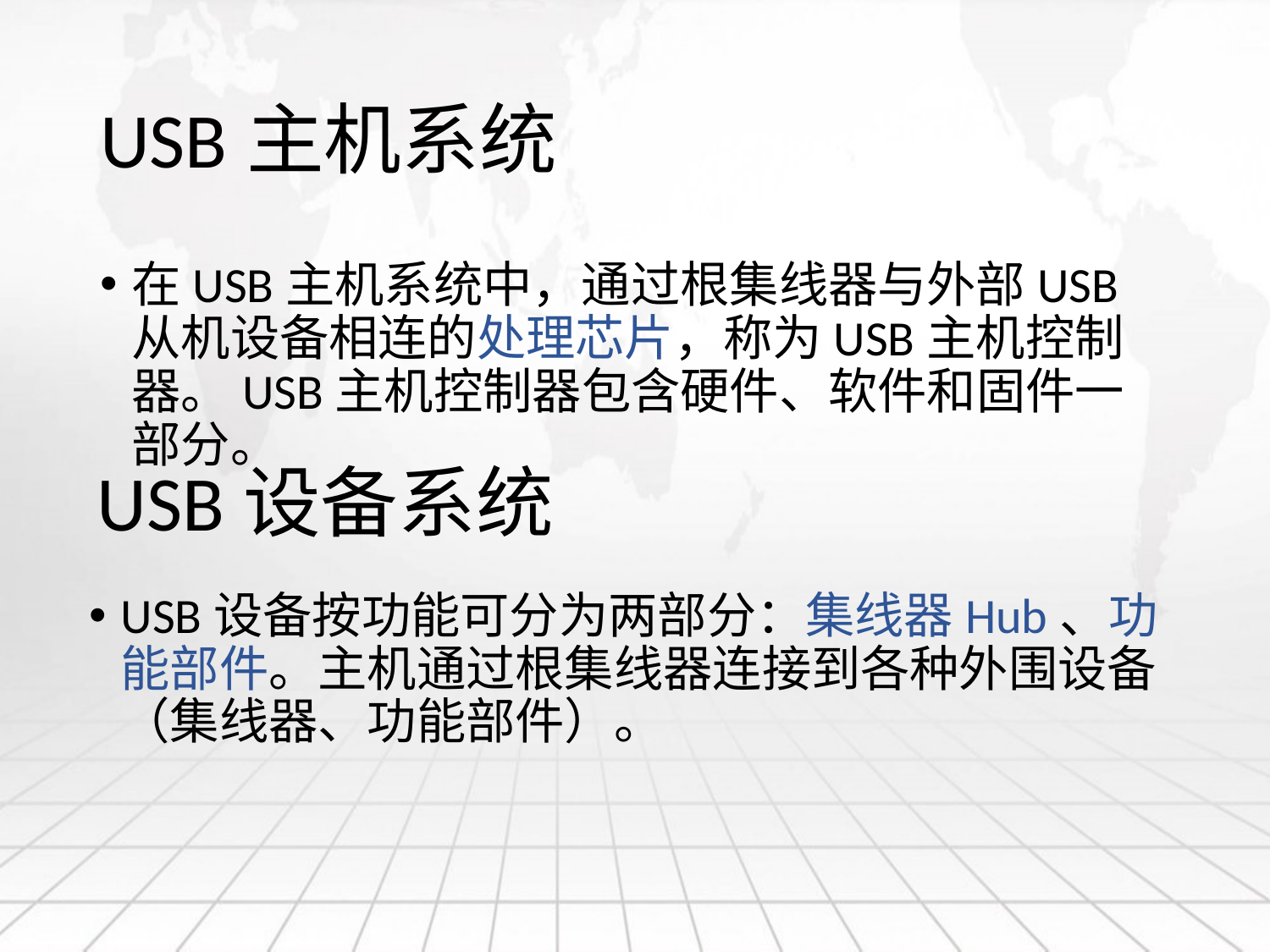

# USB主机系统
在USB主机系统中，通过根集线器与外部USB从机设备相连的处理芯片，称为USB主机控制器。USB主机控制器包含硬件、软件和固件一部分。
USB设备系统
USB设备按功能可分为两部分：集线器Hub、功能部件。主机通过根集线器连接到各种外围设备（集线器、功能部件）。